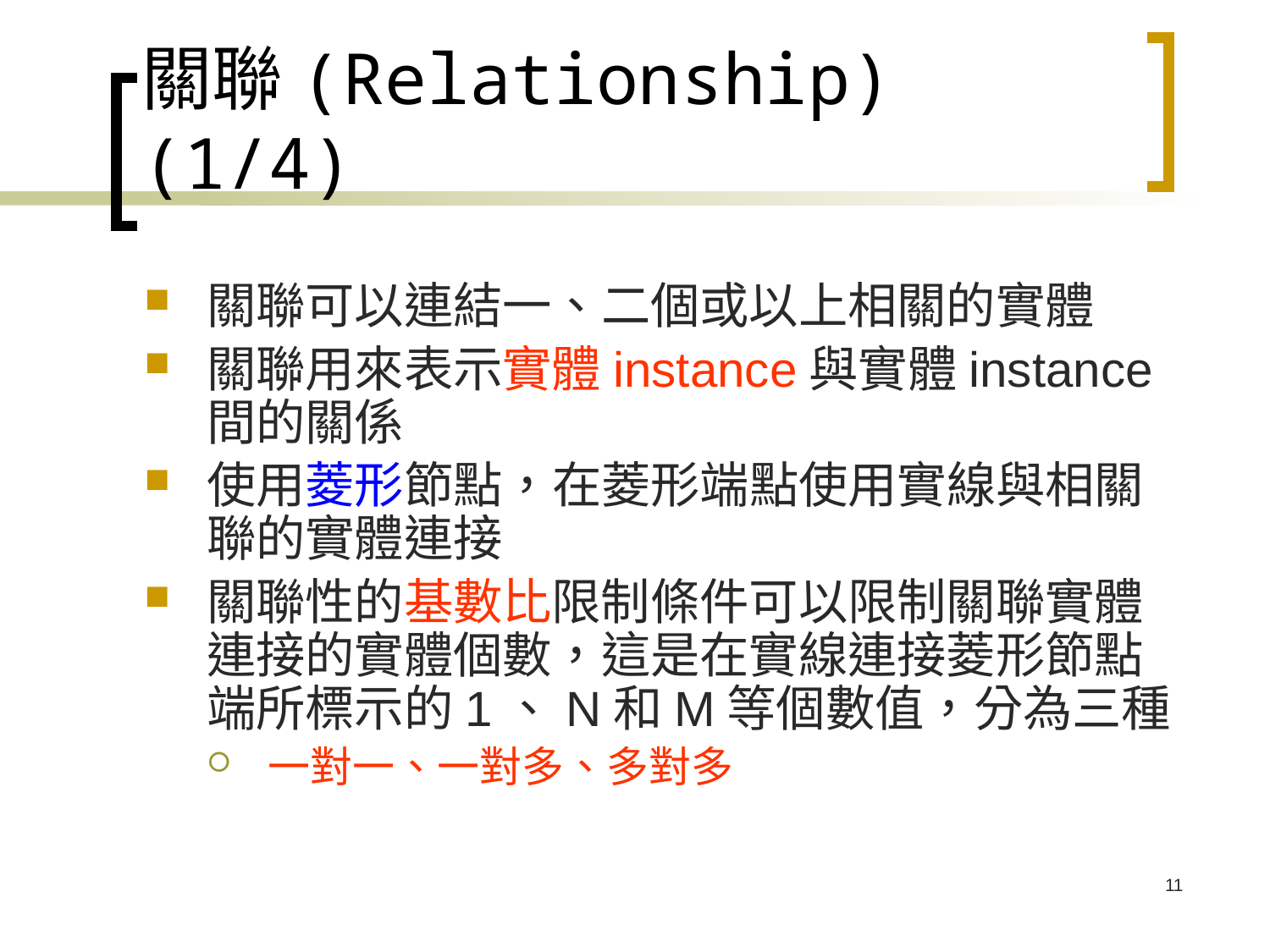

# 關聯(Relationship) (1/4)
關聯可以連結一、二個或以上相關的實體
關聯用來表示實體instance與實體instance間的關係
使用菱形節點，在菱形端點使用實線與相關聯的實體連接
關聯性的基數比限制條件可以限制關聯實體連接的實體個數，這是在實線連接菱形節點端所標示的1、N和M等個數值，分為三種
一對一、一對多、多對多
11